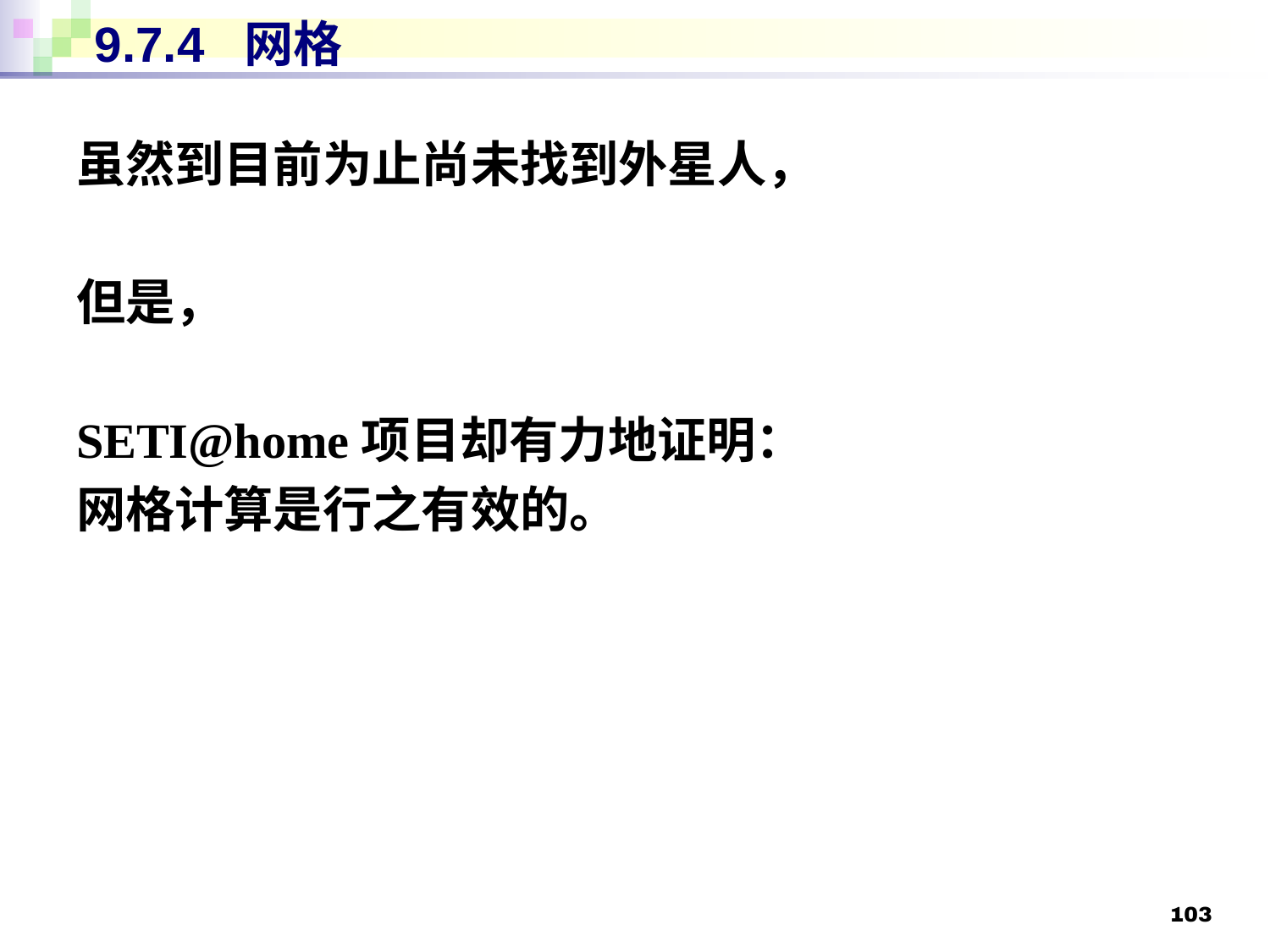

# 9.7.4  网格
虽然到目前为止尚未找到外星人，

但是，

SETI@home项目却有力地证明：
网格计算是行之有效的。
103